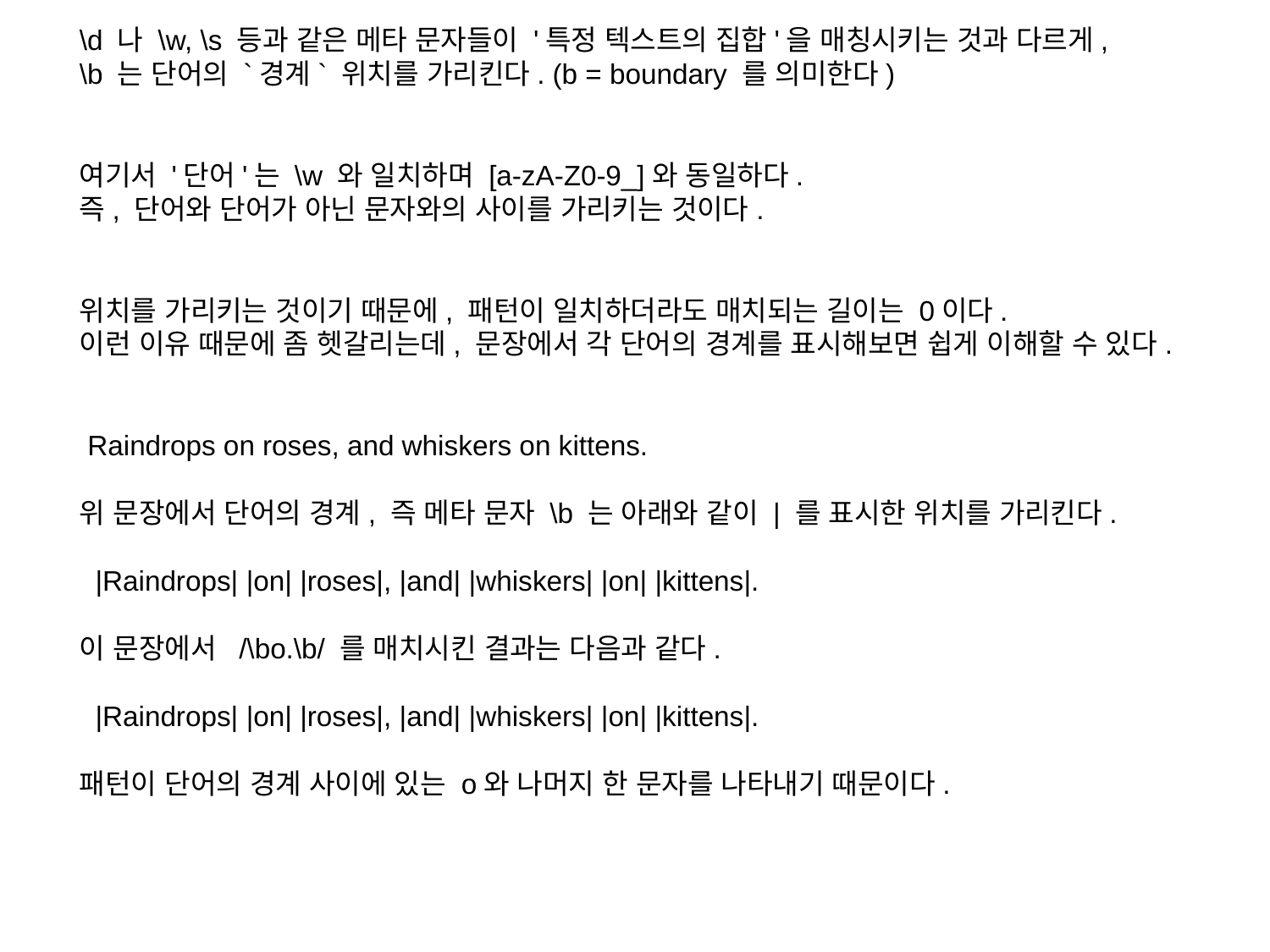

\d 나 \w, \s 등과 같은 메타 문자들이 '특정 텍스트의 집합'을 매칭시키는 것과 다르게,
\b 는 단어의 `경계` 위치를 가리킨다. (b = boundary 를 의미한다)

여기서 '단어'는 \w 와 일치하며 [a-zA-Z0-9_]와 동일하다.
즉, 단어와 단어가 아닌 문자와의 사이를 가리키는 것이다.

위치를 가리키는 것이기 때문에, 패턴이 일치하더라도 매치되는 길이는 0이다.
이런 이유 때문에 좀 헷갈리는데, 문장에서 각 단어의 경계를 표시해보면 쉽게 이해할 수 있다.

 Raindrops on roses, and whiskers on kittens.
위 문장에서 단어의 경계, 즉 메타 문자 \b 는 아래와 같이 | 를 표시한 위치를 가리킨다.

  |Raindrops| |on| |roses|, |and| |whiskers| |on| |kittens|.

이 문장에서  /\bo.\b/ 를 매치시킨 결과는 다음과 같다.
  |Raindrops| |on| |roses|, |and| |whiskers| |on| |kittens|.

패턴이 단어의 경계 사이에 있는 o와 나머지 한 문자를 나타내기 때문이다.